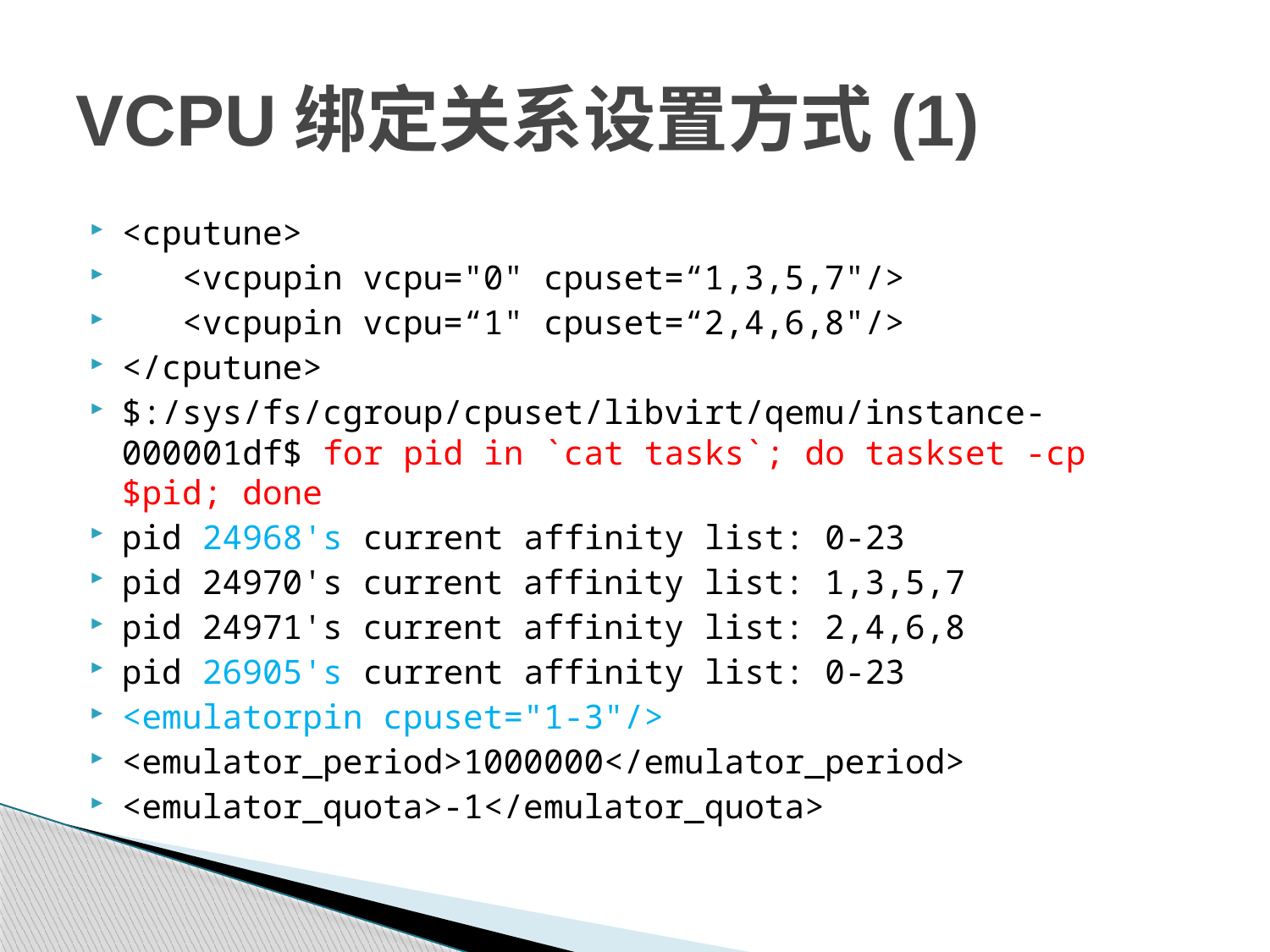

# VCPU绑定关系设置方式(1)
<cputune>
   <vcpupin vcpu="0" cpuset=“1,3,5,7"/>
   <vcpupin vcpu=“1" cpuset=“2,4,6,8"/>
</cputune>
$:/sys/fs/cgroup/cpuset/libvirt/qemu/instance-000001df$ for pid in `cat tasks`; do taskset -cp $pid; done
pid 24968's current affinity list: 0-23
pid 24970's current affinity list: 1,3,5,7
pid 24971's current affinity list: 2,4,6,8
pid 26905's current affinity list: 0-23
<emulatorpin cpuset="1-3"/>
<emulator_period>1000000</emulator_period>
<emulator_quota>-1</emulator_quota>